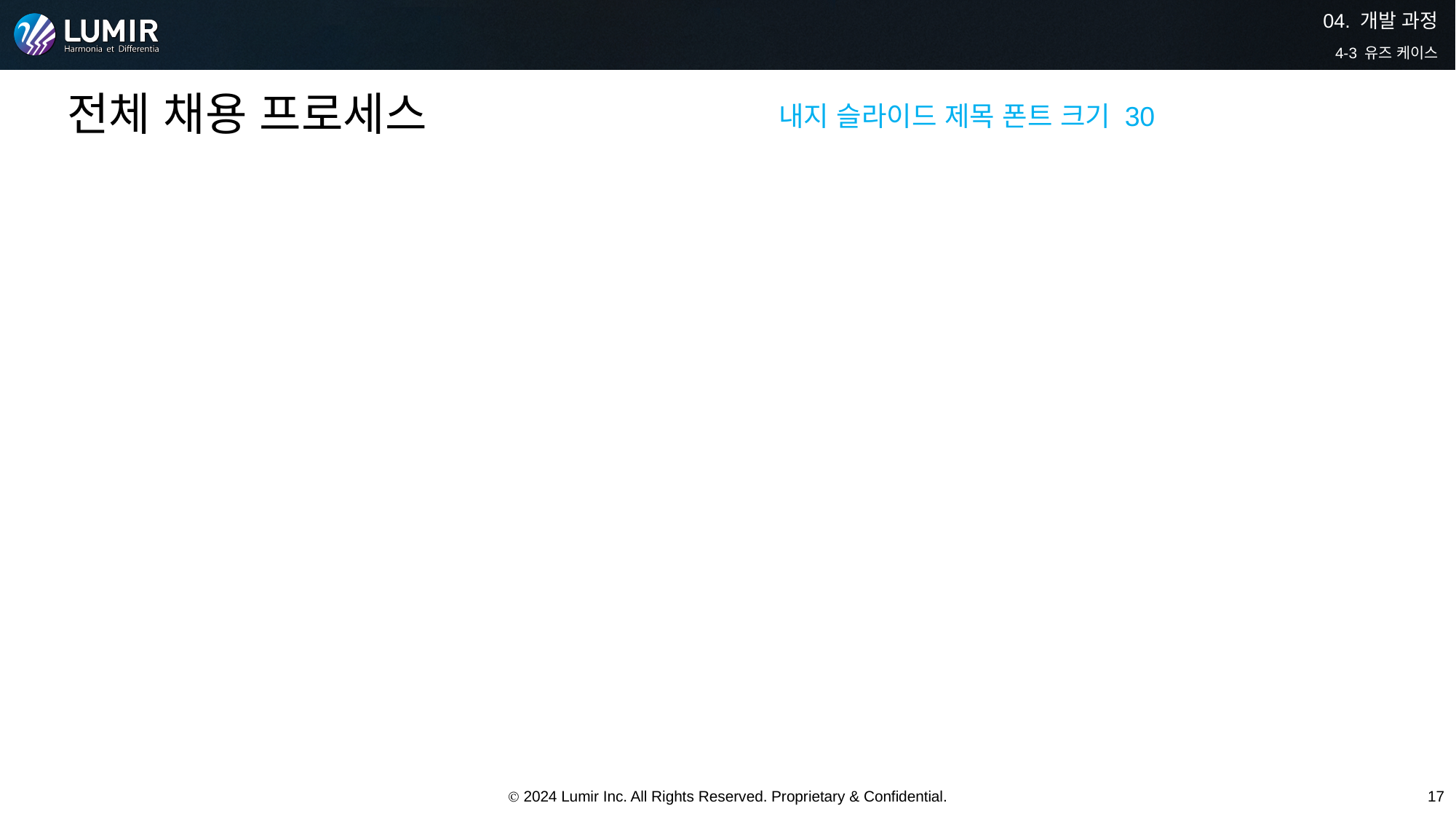

04. 개발 과정
4-3 유즈 케이스
# 전체 채용 프로세스
내지 슬라이드 제목 폰트 크기 30